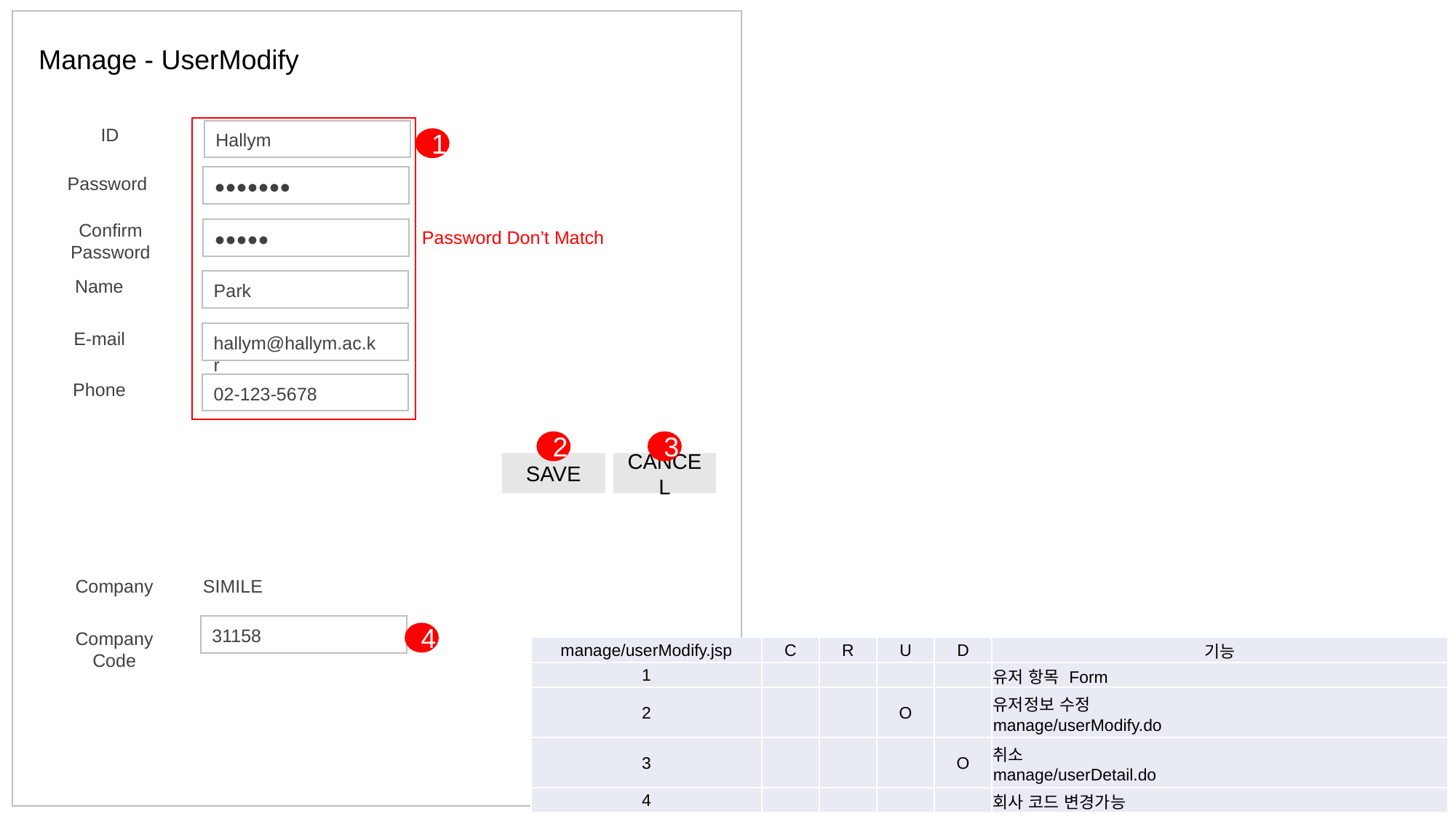

Passwords don't match.

Manage - UserModify
ID

Hallym
1
Password

●●●●●●●
Confirm Password

●●●●●
Password Don’t Match
Name

Park
E-mail

hallym@hallym.ac.kr
Phone

02-123-5678
3
2
CANCEL
SAVE
Company
SIMILE

31158
Company Code
4
| manage/userModify.jsp | C | R | U | D | 기능 |
| --- | --- | --- | --- | --- | --- |
| 1 |  |  |  |  | 유저 항목 Form |
| 2 |  |  | O |  | 유저정보 수정 manage/userModify.do |
| 3 |  |  |  | O | 취소 manage/userDetail.do |
| 4 |  |  |  |  | 회사 코드 변경가능 |